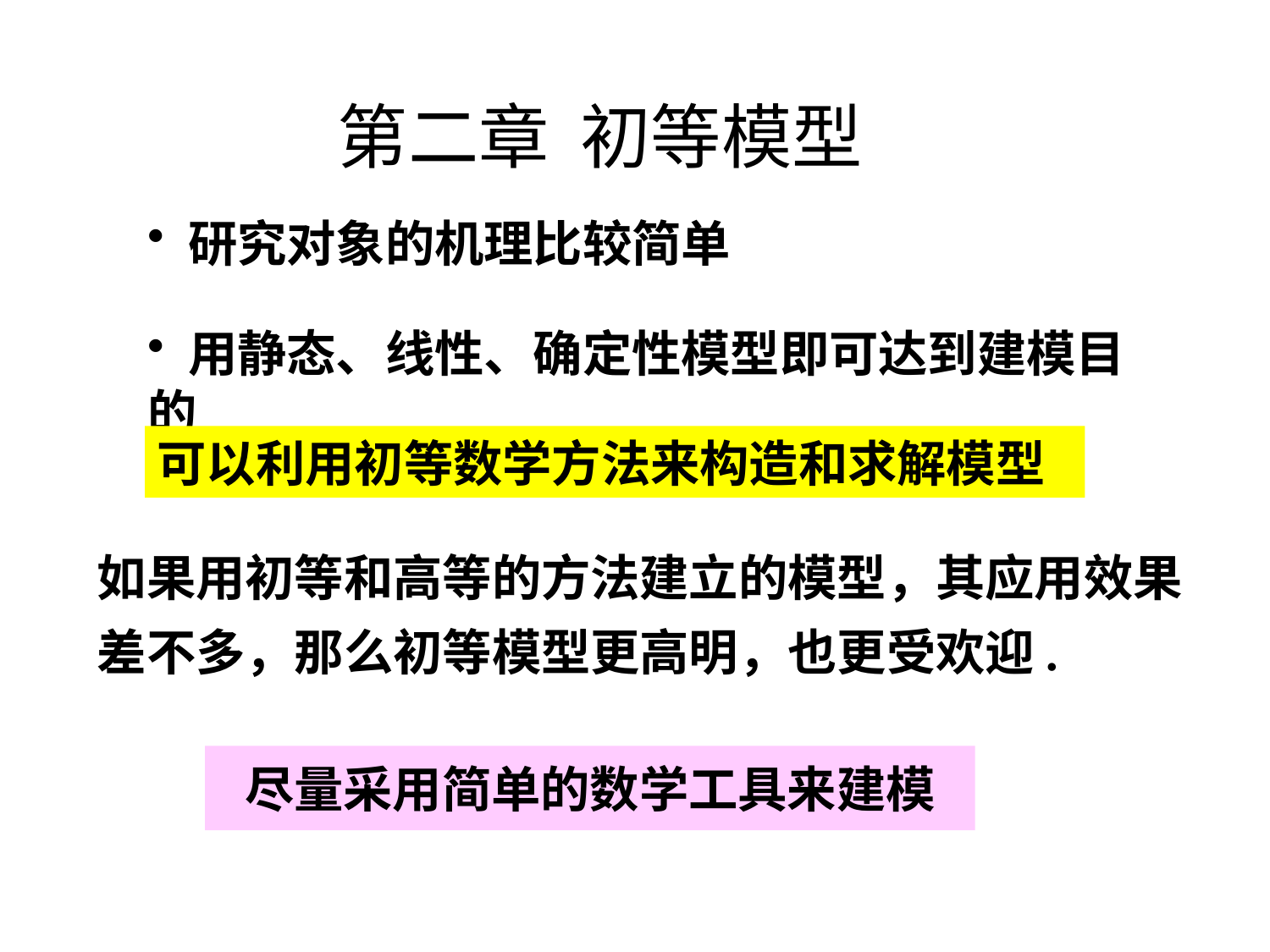

第二章  初等模型
 研究对象的机理比较简单
 用静态、线性、确定性模型即可达到建模目的
可以利用初等数学方法来构造和求解模型
如果用初等和高等的方法建立的模型，其应用效果差不多，那么初等模型更高明，也更受欢迎.
尽量采用简单的数学工具来建模